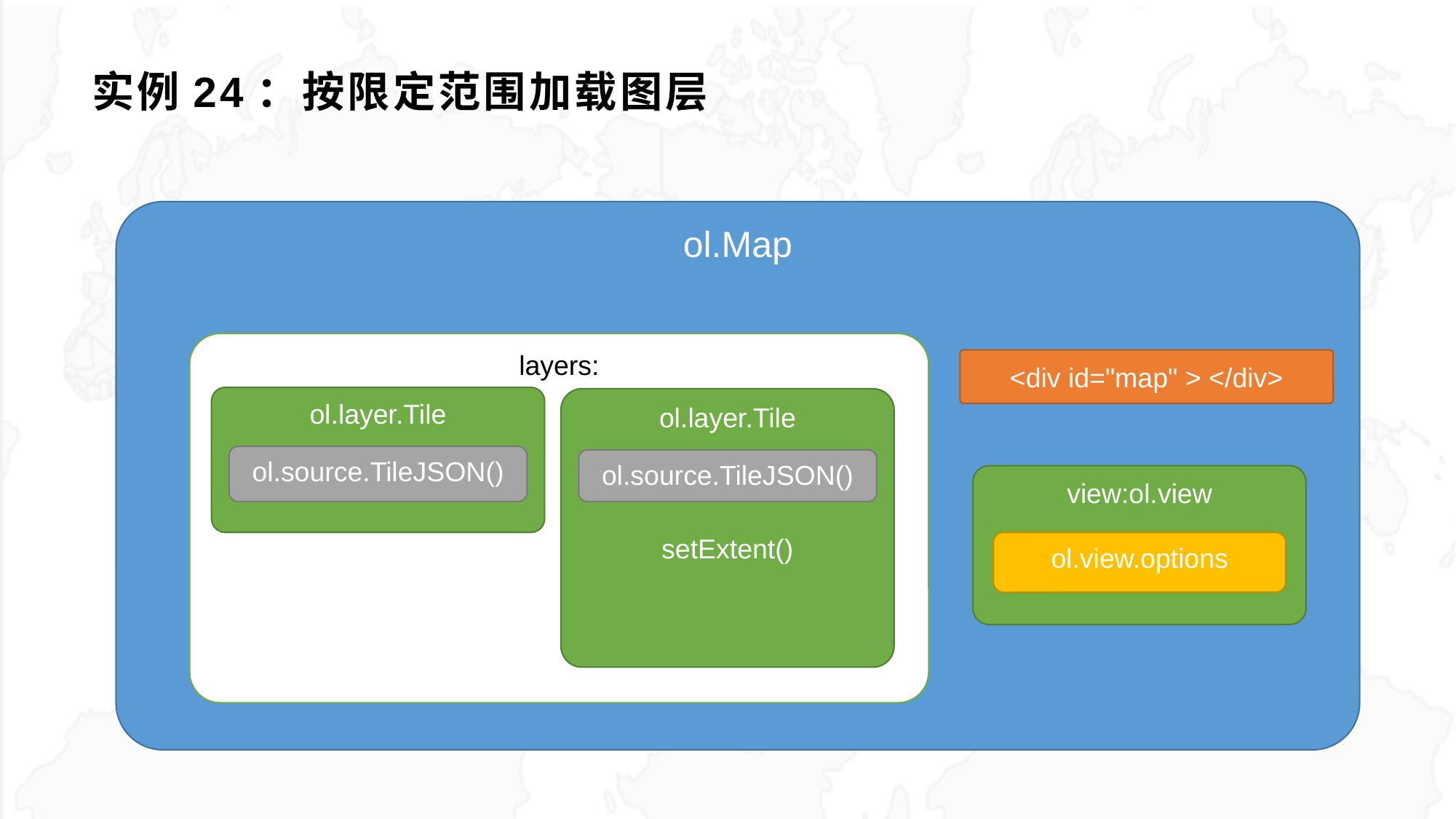

# 实例24：按限定范围加载图层
ol.Map
layers:
<div id="map" > </div>
ol.layer.Tile

ol.source.TileJSON()
ol.layer.Tile

setExtent()

ol.source.TileJSON()
view:ol.view
ol.view.options